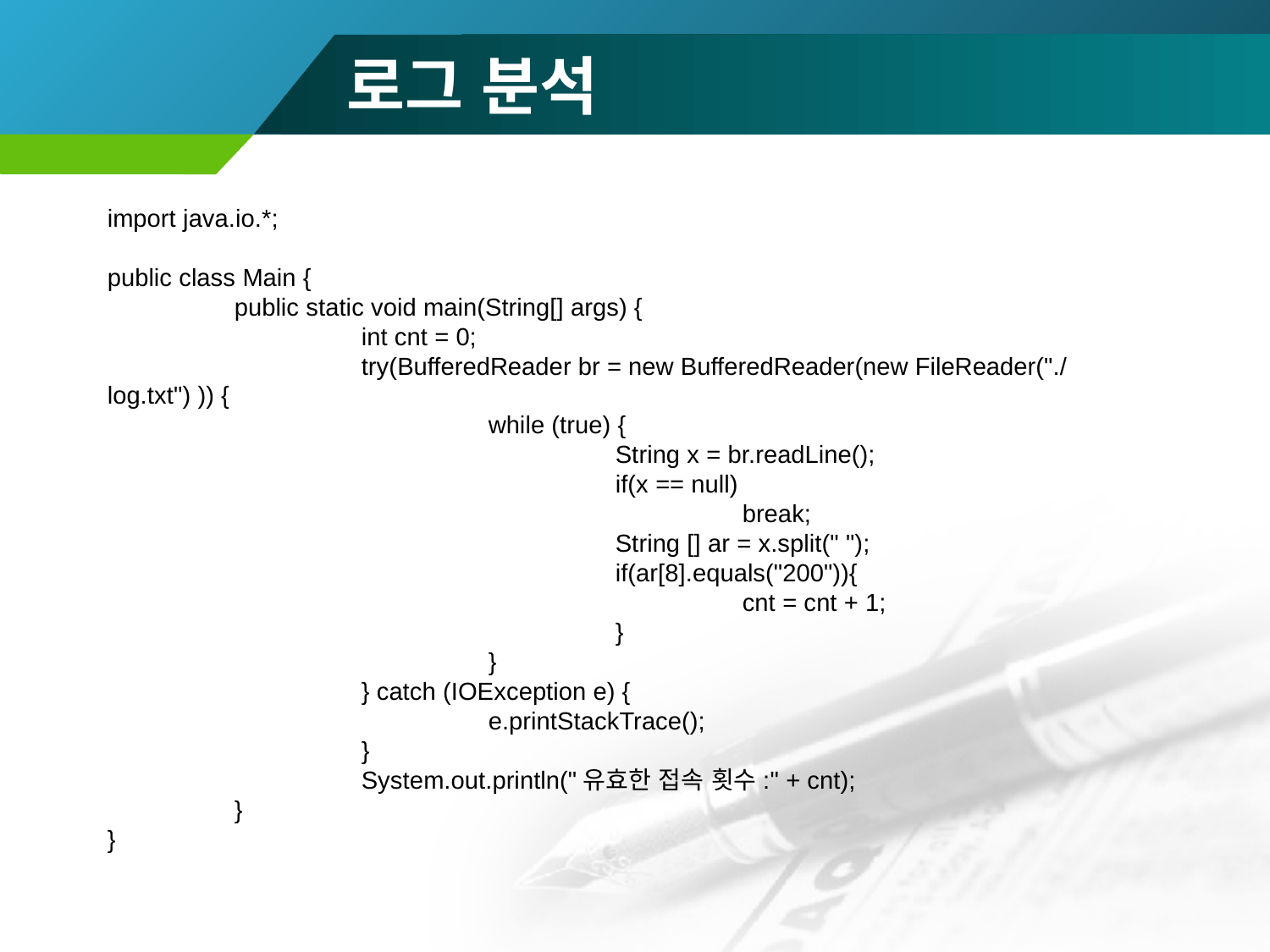

# 로그 분석
import java.io.*;

public class Main {
	public static void main(String[] args) {
		int cnt = 0;
		try(BufferedReader br = new BufferedReader(new FileReader("./log.txt") )) {
			while (true) {
				String x = br.readLine();
				if(x == null)
					break;
				String [] ar = x.split(" ");
				if(ar[8].equals("200")){
					cnt = cnt + 1;
				}
			}
		} catch (IOException e) {
			e.printStackTrace();
		}
		System.out.println("유효한 접속 횟수:" + cnt);
	}
}